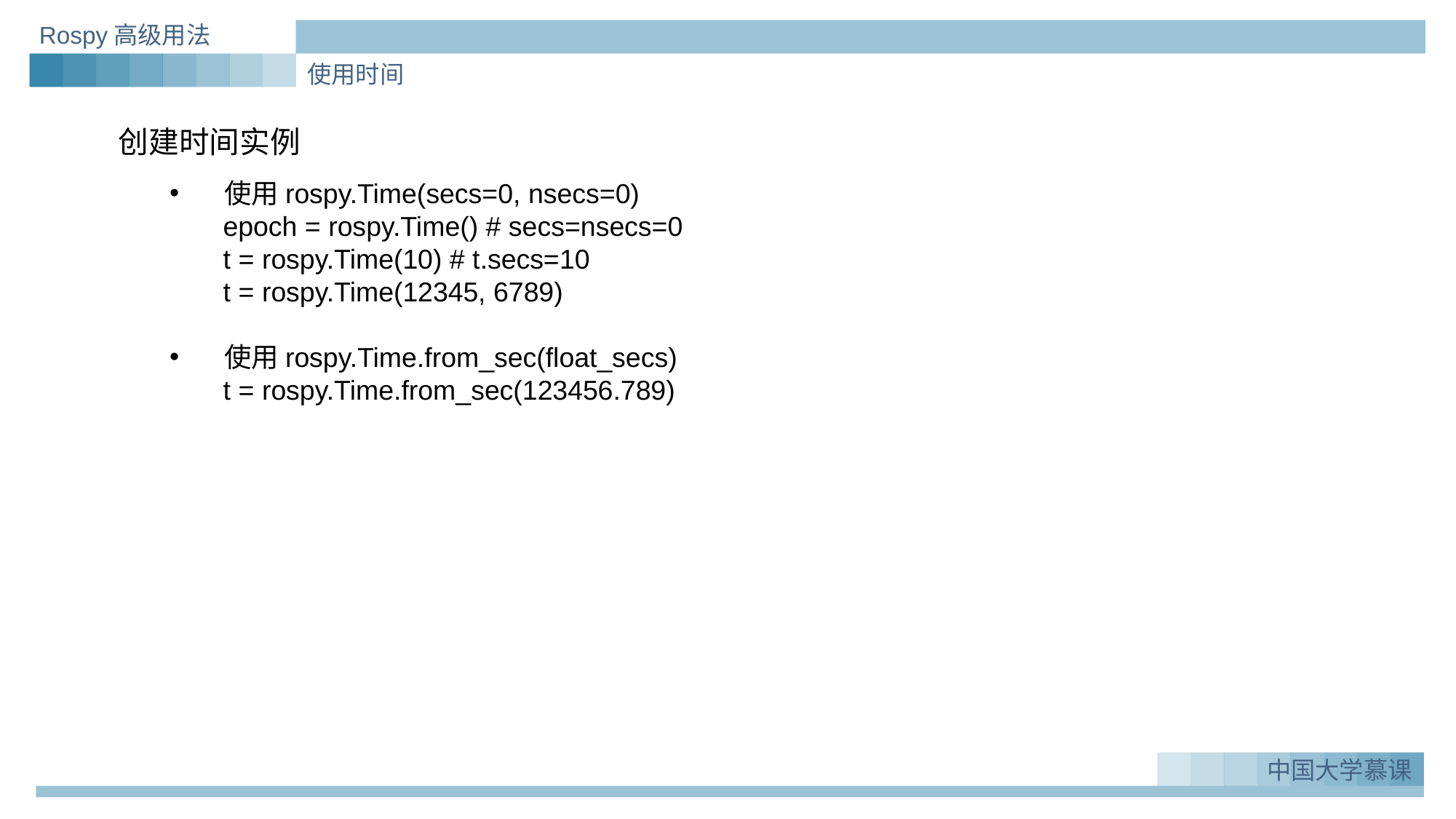

Rospy高级用法
使用时间
创建时间实例
使用rospy.Time(secs=0, nsecs=0)
       epoch = rospy.Time() # secs=nsecs=0
       t = rospy.Time(10) # t.secs=10
       t = rospy.Time(12345, 6789)

使用rospy.Time.from_sec(float_secs)
       t = rospy.Time.from_sec(123456.789)

中国大学慕课